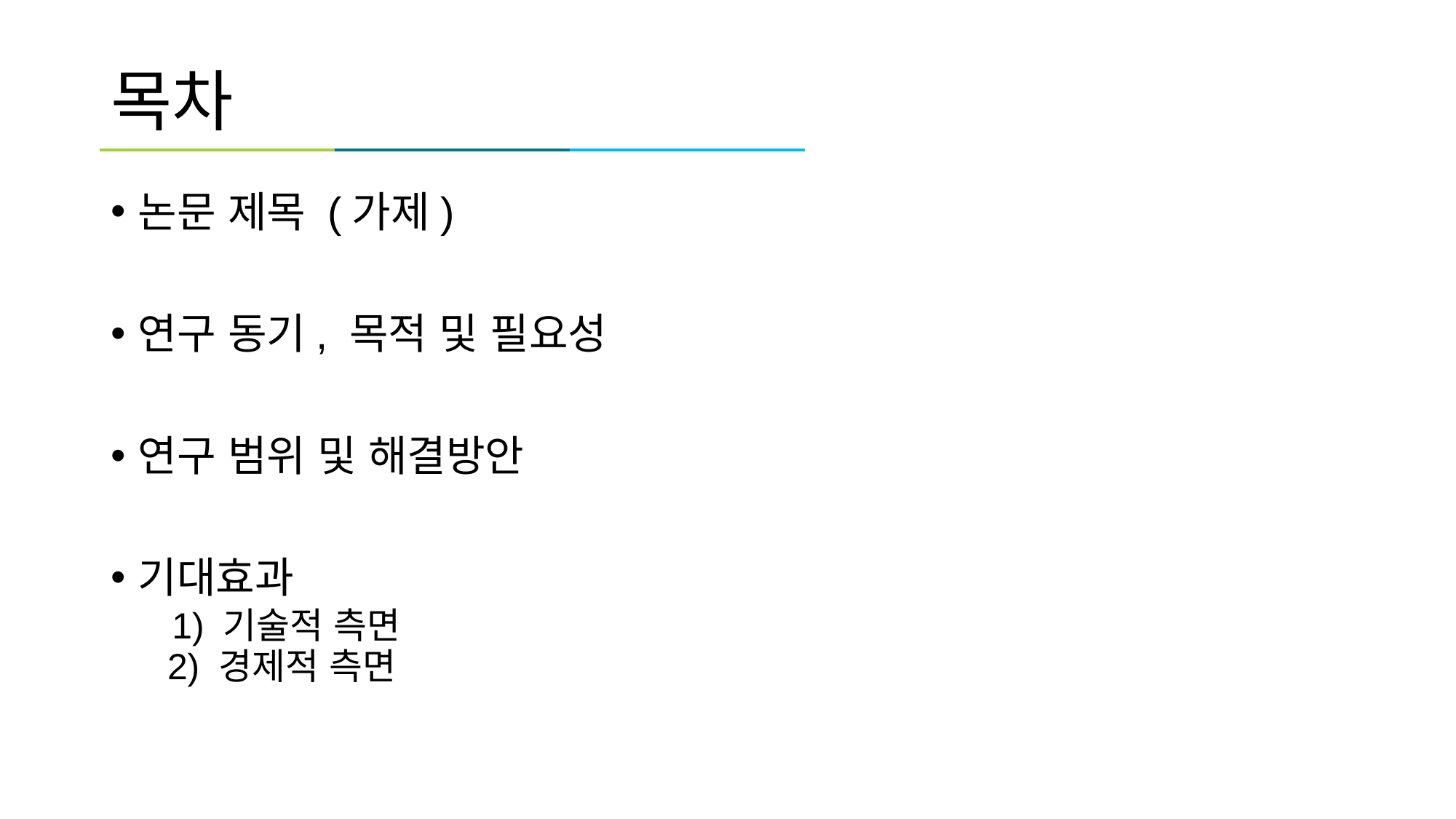

# 목차
논문 제목 (가제)

연구 동기, 목적 및 필요성

연구 범위 및 해결방안

기대효과
  1) 기술적 측면
  2) 경제적 측면